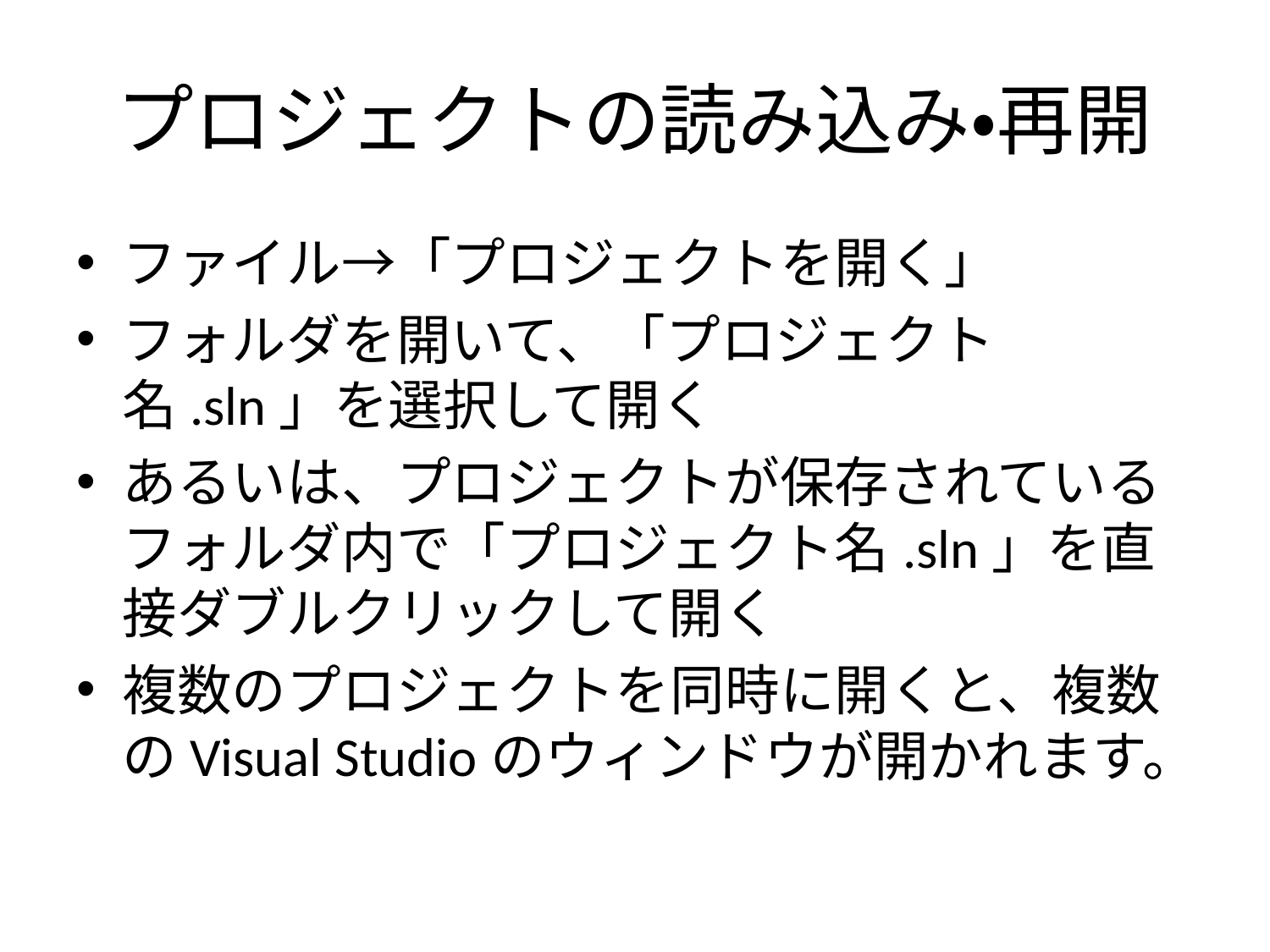

# プロジェクトの読み込み・再開
ファイル→「プロジェクトを開く」
フォルダを開いて、「プロジェクト名.sln」を選択して開く
あるいは、プロジェクトが保存されているフォルダ内で「プロジェクト名.sln」を直接ダブルクリックして開く
複数のプロジェクトを同時に開くと、複数のVisual Studioのウィンドウが開かれます。